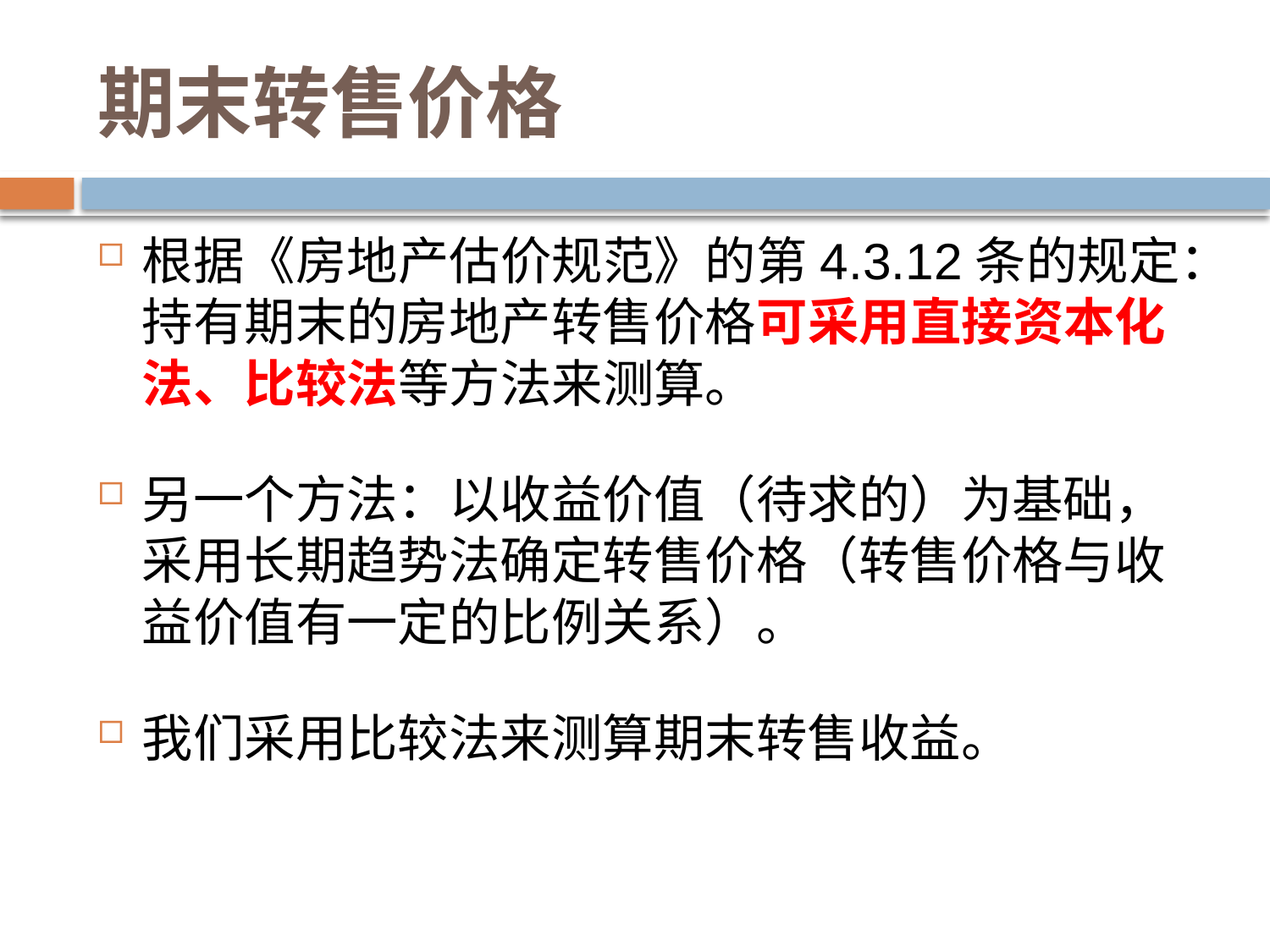

# 期末转售价格
根据《房地产估价规范》的第4.3.12条的规定：持有期末的房地产转售价格可采用直接资本化法、比较法等方法来测算。
另一个方法：以收益价值（待求的）为基础，采用长期趋势法确定转售价格（转售价格与收益价值有一定的比例关系）。
我们采用比较法来测算期末转售收益。